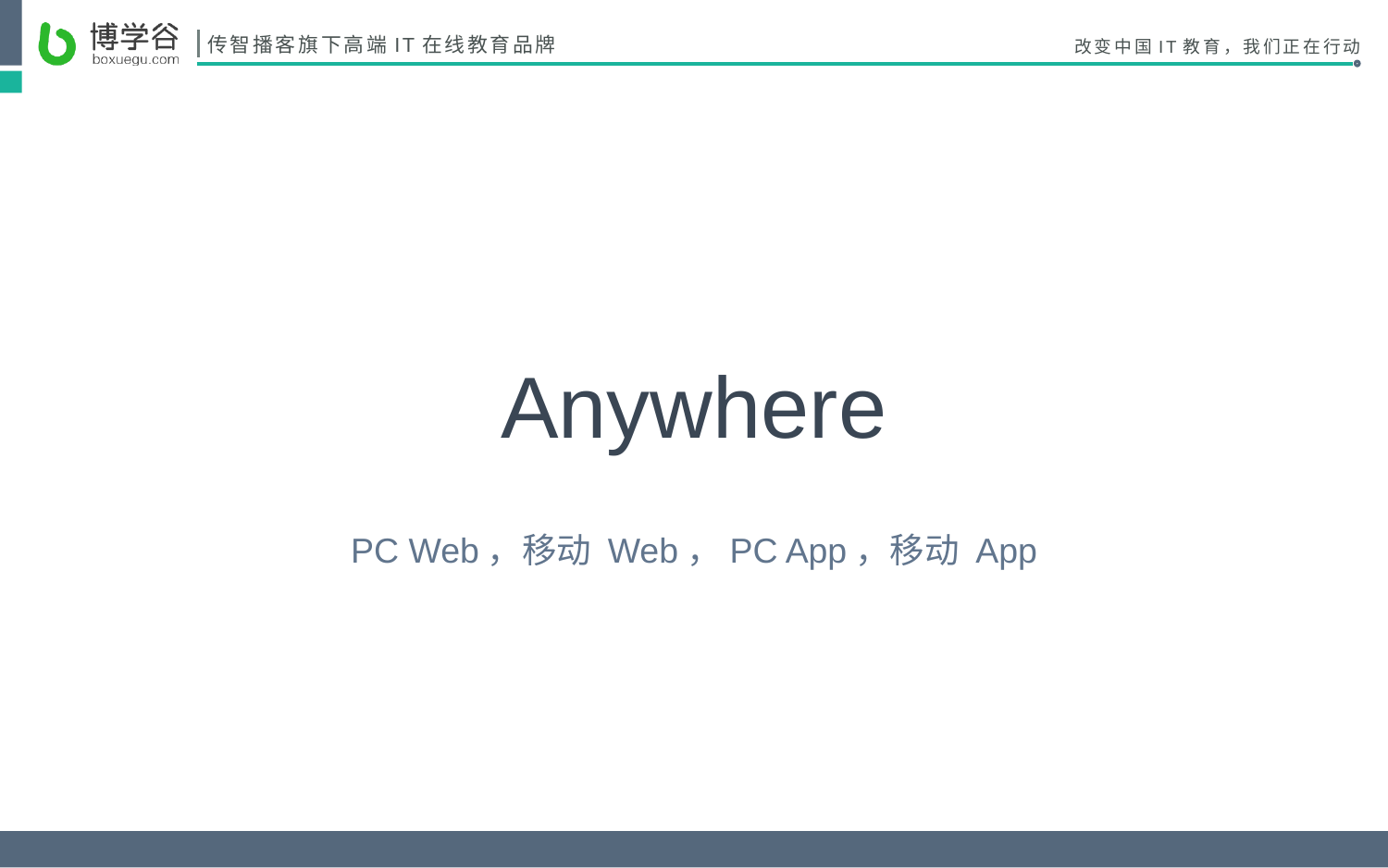

# Anywhere
PC Web，移动 Web，PC App，移动 App